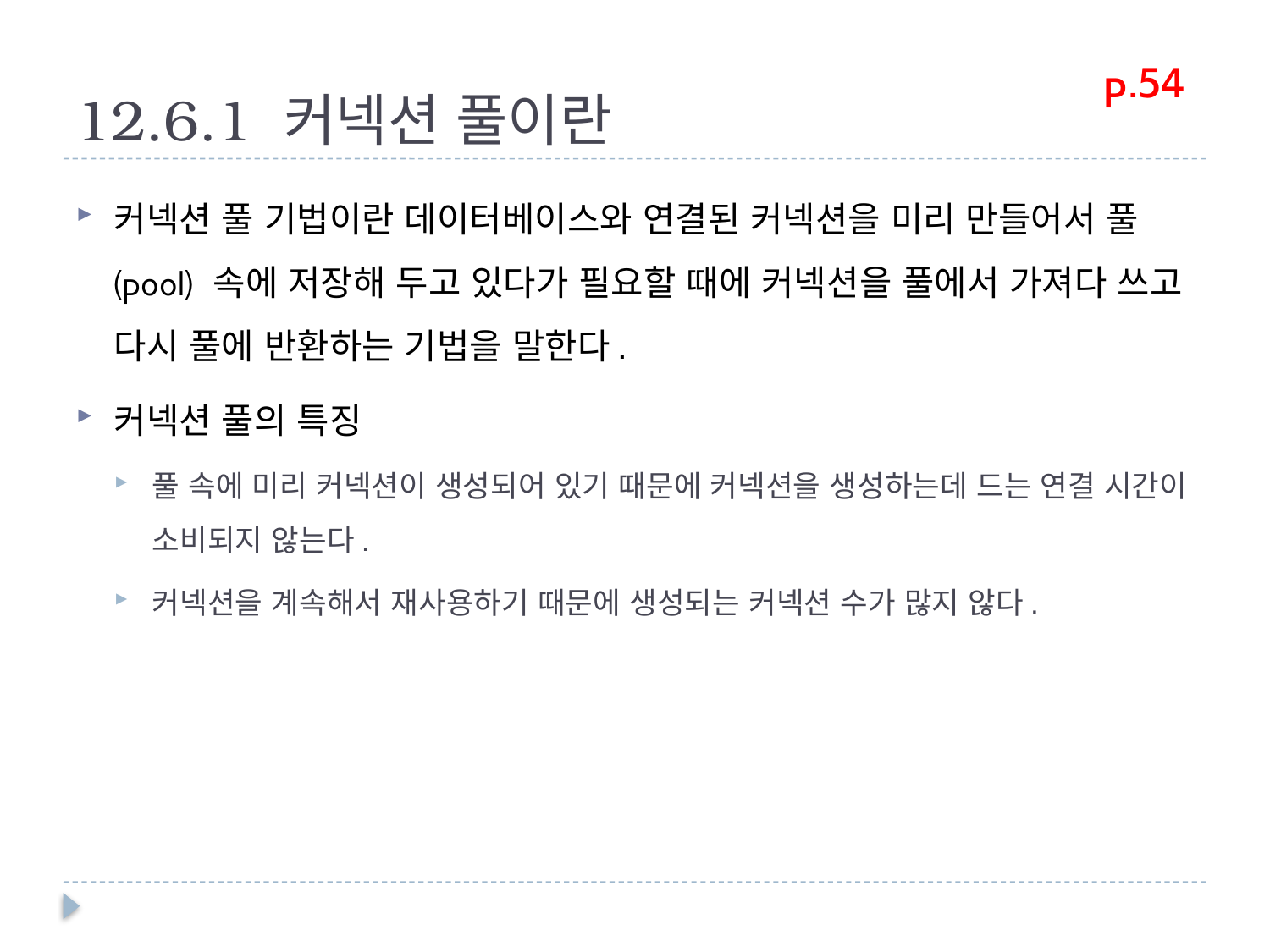

# 12.6.1 커넥션 풀이란
p.54
커넥션 풀 기법이란 데이터베이스와 연결된 커넥션을 미리 만들어서 풀(pool) 속에 저장해 두고 있다가 필요할 때에 커넥션을 풀에서 가져다 쓰고 다시 풀에 반환하는 기법을 말한다.
커넥션 풀의 특징
풀 속에 미리 커넥션이 생성되어 있기 때문에 커넥션을 생성하는데 드는 연결 시간이 소비되지 않는다.
커넥션을 계속해서 재사용하기 때문에 생성되는 커넥션 수가 많지 않다.